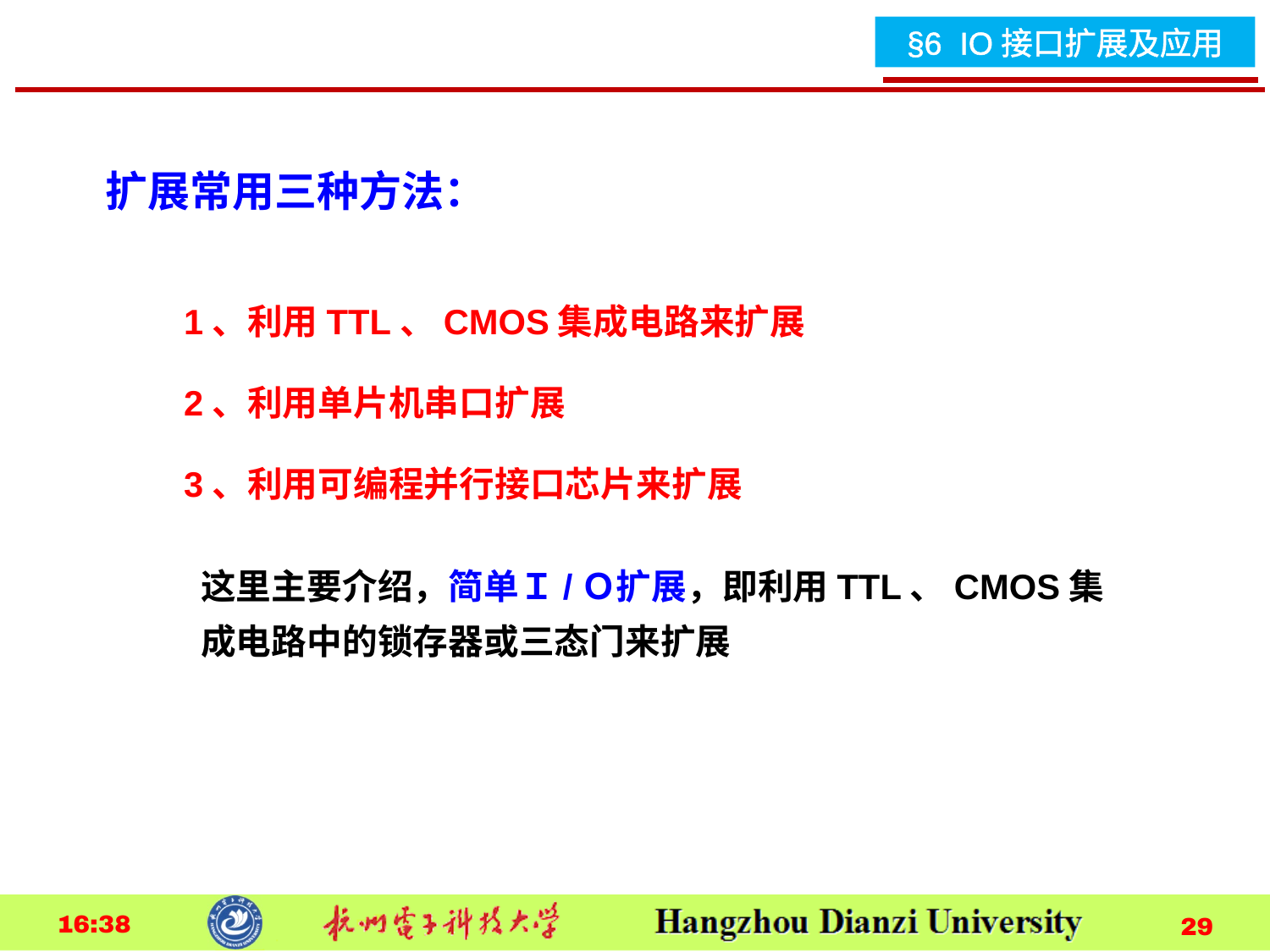

扩展常用三种方法：
1、利用TTL、CMOS集成电路来扩展
2、利用单片机串口扩展
3、利用可编程并行接口芯片来扩展
这里主要介绍，简单Ｉ/Ｏ扩展，即利用TTL、CMOS集成电路中的锁存器或三态门来扩展